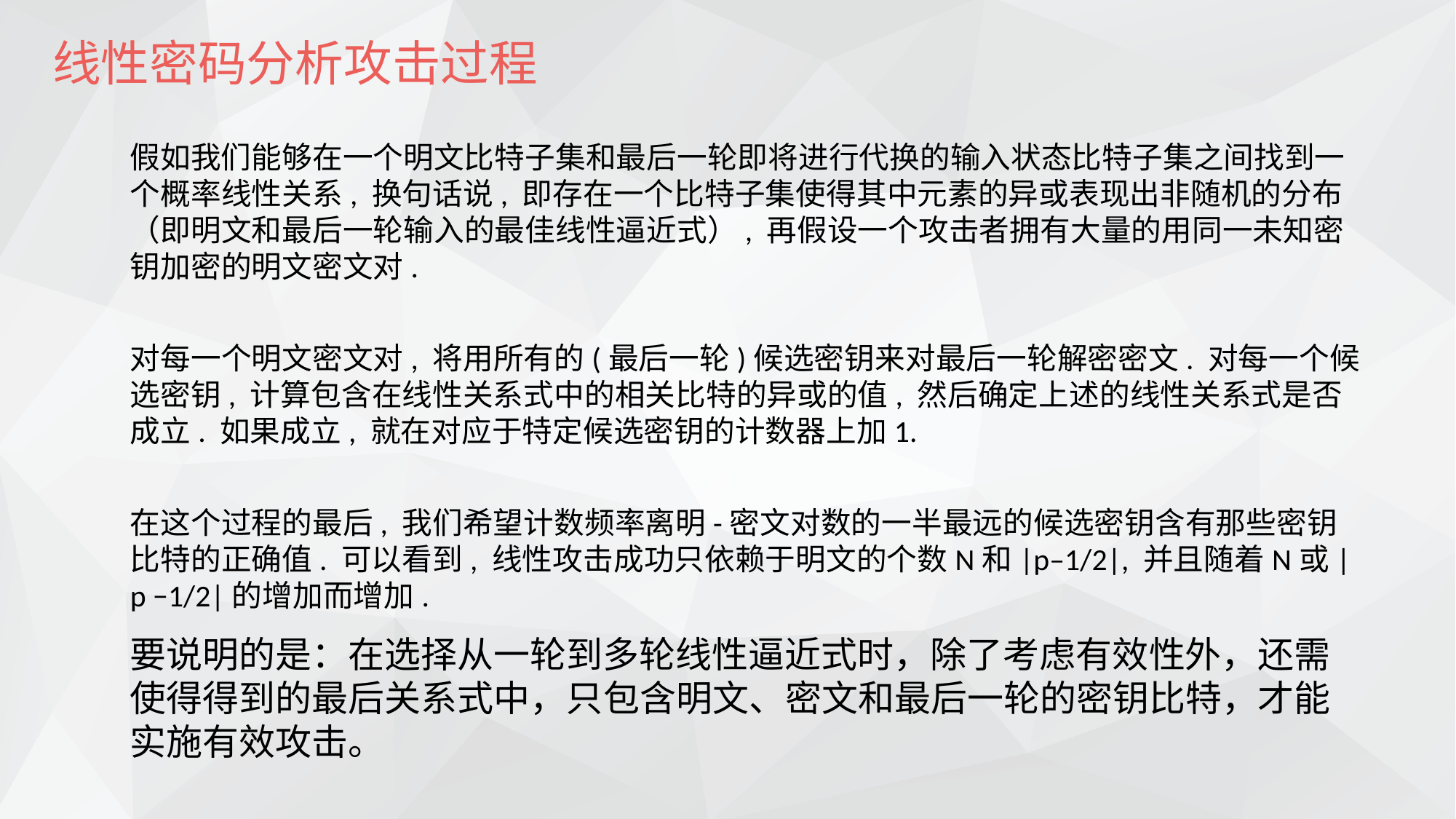

线性密码分析攻击过程
假如我们能够在一个明文比特子集和最后一轮即将进行代换的输入状态比特子集之间找到一个概率线性关系, 换句话说, 即存在一个比特子集使得其中元素的异或表现出非随机的分布（即明文和最后一轮输入的最佳线性逼近式）, 再假设一个攻击者拥有大量的用同一未知密钥加密的明文密文对.
对每一个明文密文对, 将用所有的(最后一轮)候选密钥来对最后一轮解密密文. 对每一个候选密钥, 计算包含在线性关系式中的相关比特的异或的值, 然后确定上述的线性关系式是否成立. 如果成立, 就在对应于特定候选密钥的计数器上加1.
在这个过程的最后, 我们希望计数频率离明-密文对数的一半最远的候选密钥含有那些密钥比特的正确值. 可以看到, 线性攻击成功只依赖于明文的个数N和|p–1/2|, 并且随着N或|p −1/2|的增加而增加.
要说明的是：在选择从一轮到多轮线性逼近式时，除了考虑有效性外，还需使得得到的最后关系式中，只包含明文、密文和最后一轮的密钥比特，才能实施有效攻击。